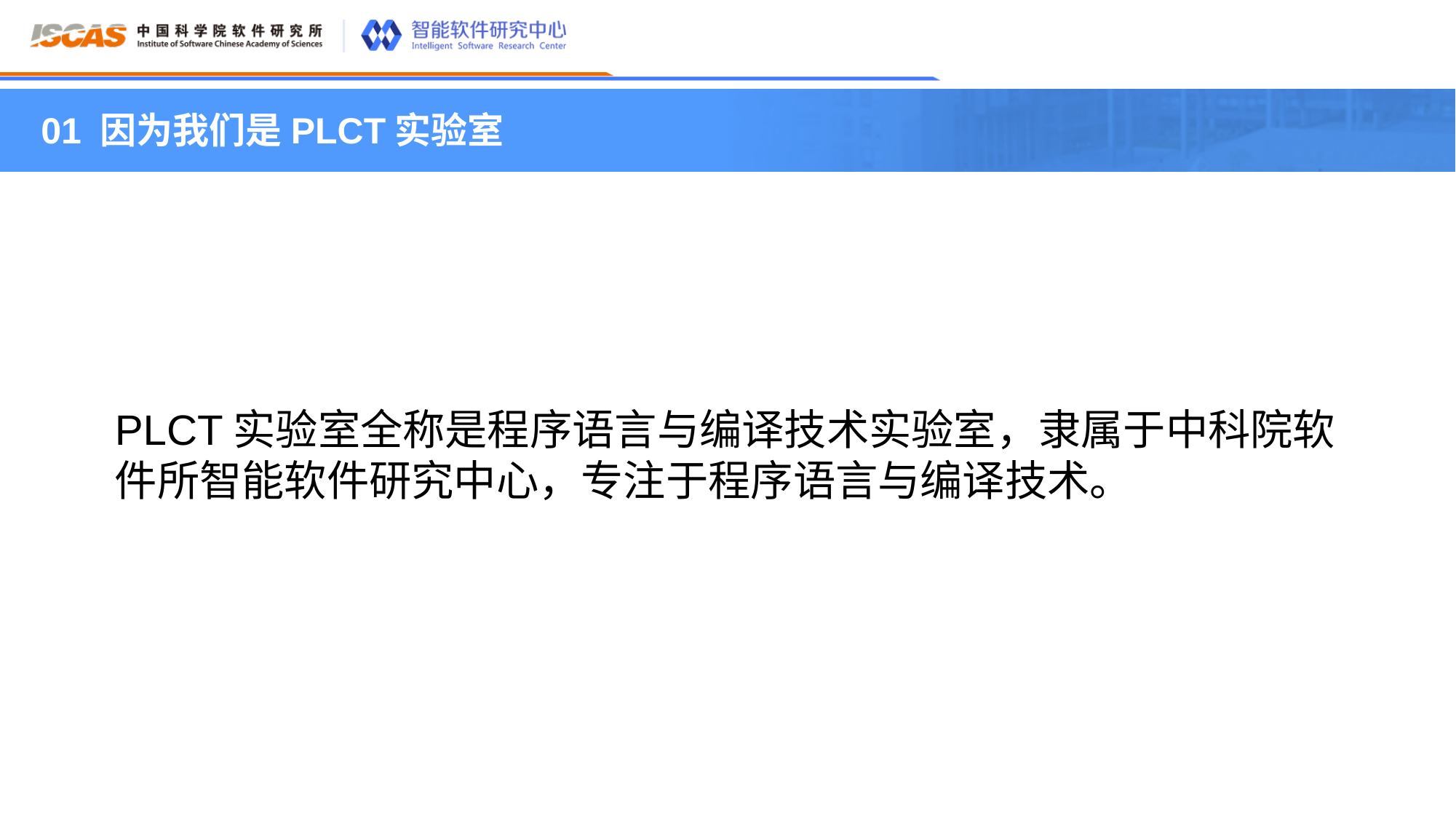

01 因为我们是PLCT实验室

PLCT实验室全称是程序语言与编译技术实验室，隶属于中科院软件所智能软件研究中心，专注于程序语言与编译技术。